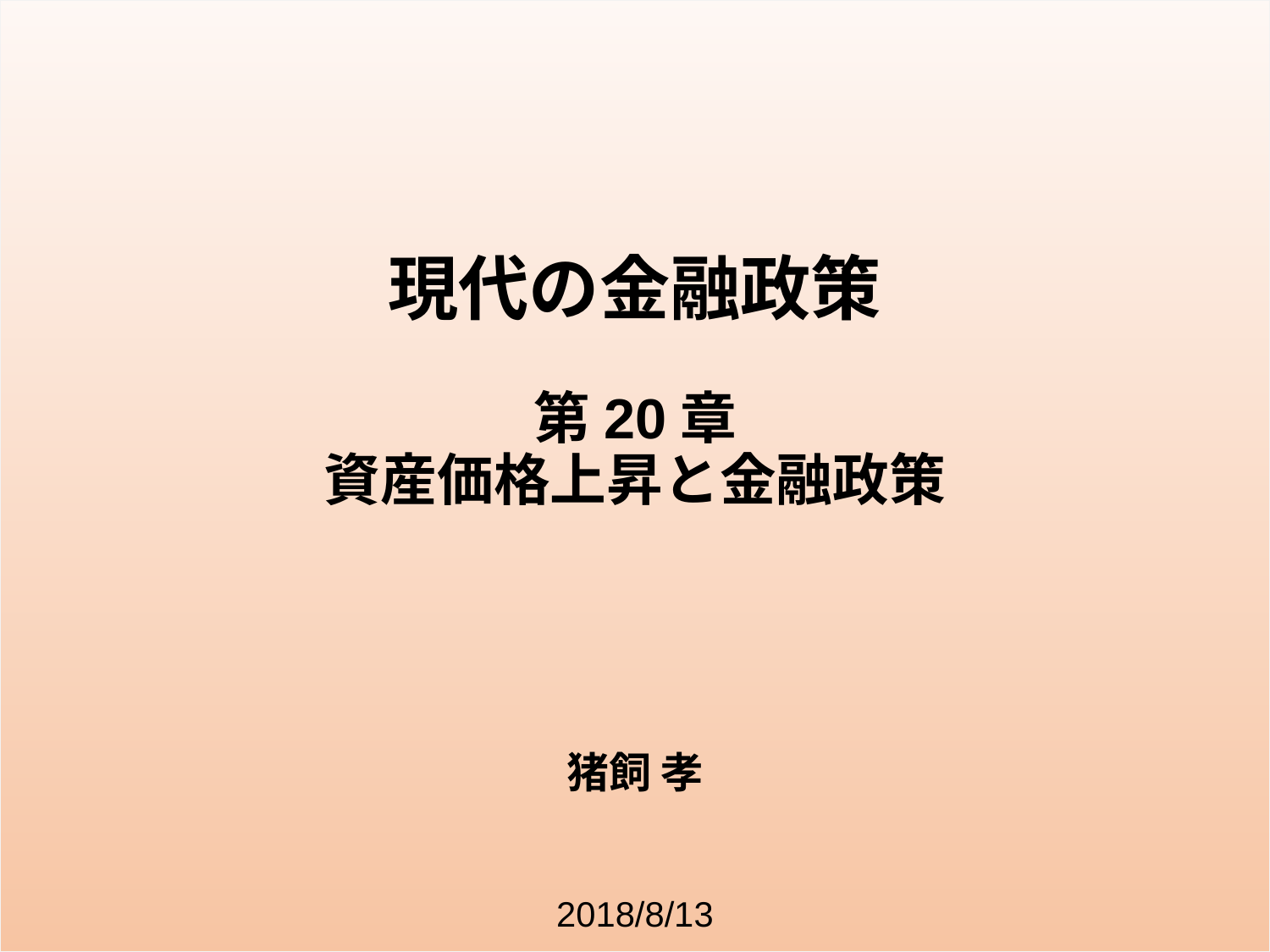

# 現代の金融政策 第20章 資産価格上昇と金融政策

猪飼 孝
2018/8/13